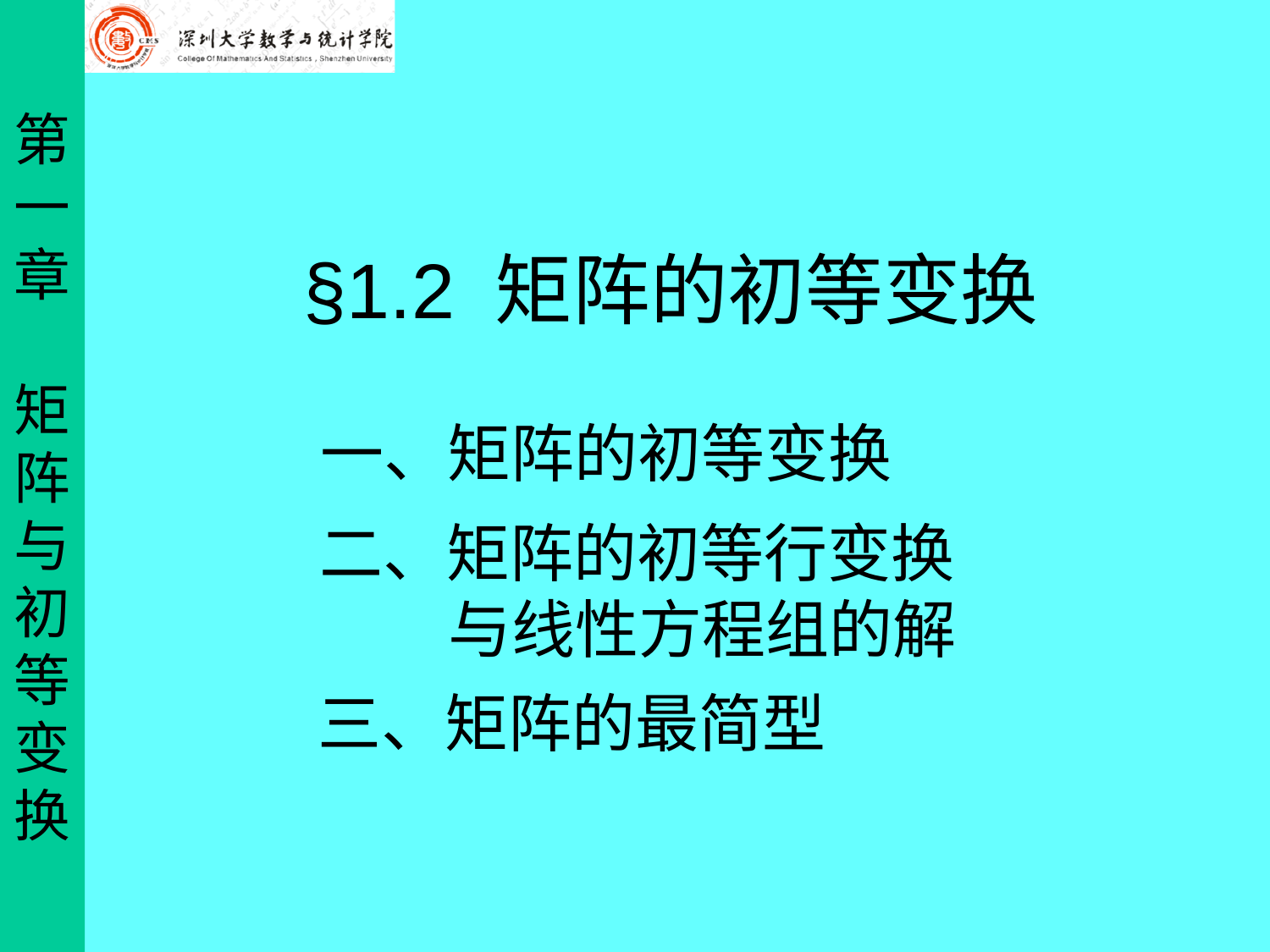

§1.2 矩阵的初等变换
一、矩阵的初等变换
二、矩阵的初等行变换
        与线性方程组的解
三、矩阵的最简型